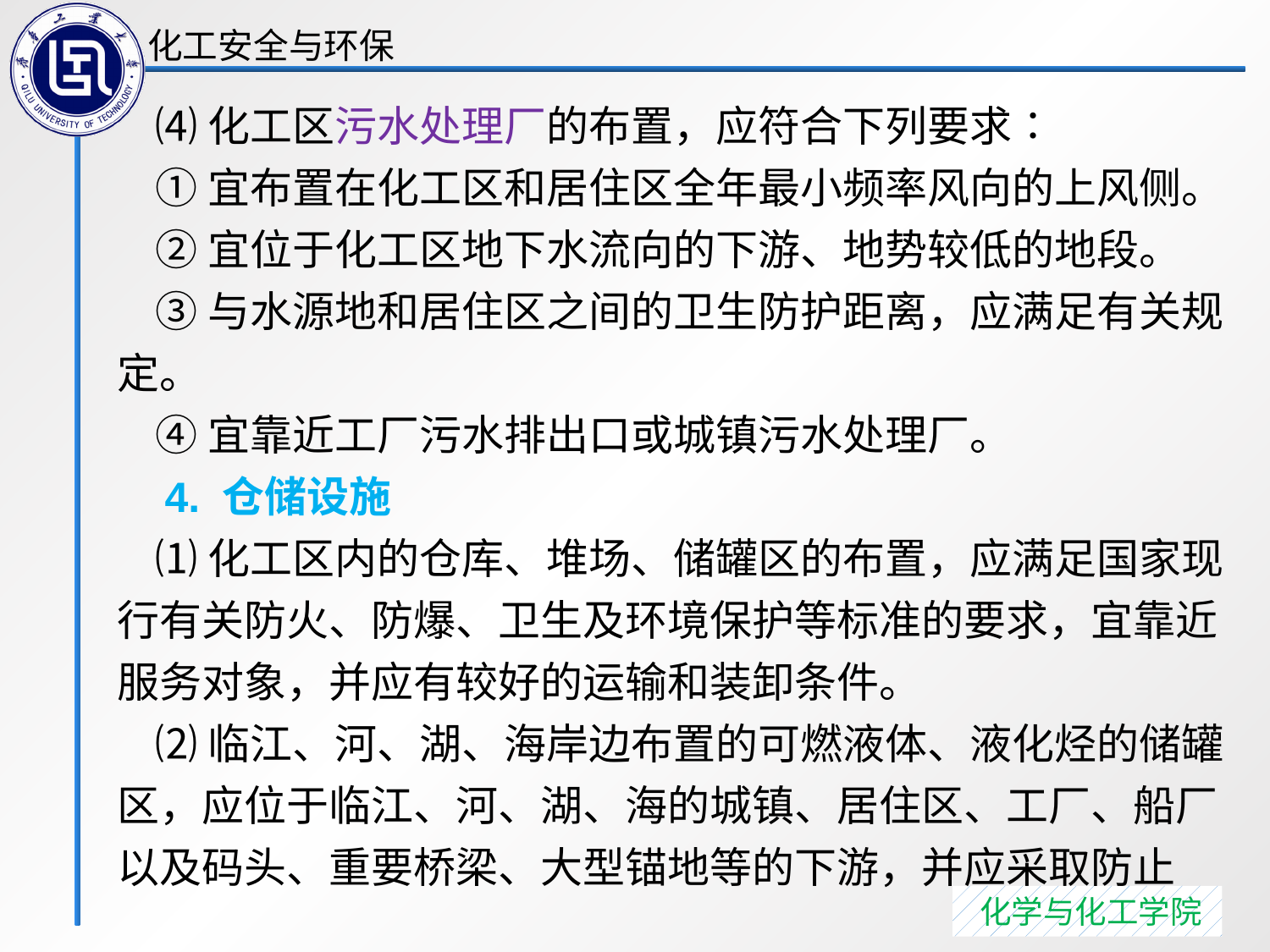

⑷化工区污水处理厂的布置，应符合下列要求∶
    ①宜布置在化工区和居住区全年最小频率风向的上风侧。
    ②宜位于化工区地下水流向的下游、地势较低的地段。
    ③与水源地和居住区之间的卫生防护距离，应满足有关规定。
    ④宜靠近工厂污水排出口或城镇污水处理厂。
    4. 仓储设施
    ⑴化工区内的仓库、堆场、储罐区的布置，应满足国家现行有关防火、防爆、卫生及环境保护等标准的要求，宜靠近服务对象，并应有较好的运输和装卸条件。
    ⑵临江、河、湖、海岸边布置的可燃液体、液化烃的储罐区，应位于临江、河、湖、海的城镇、居住区、工厂、船厂以及码头、重要桥梁、大型锚地等的下游，并应采取防止